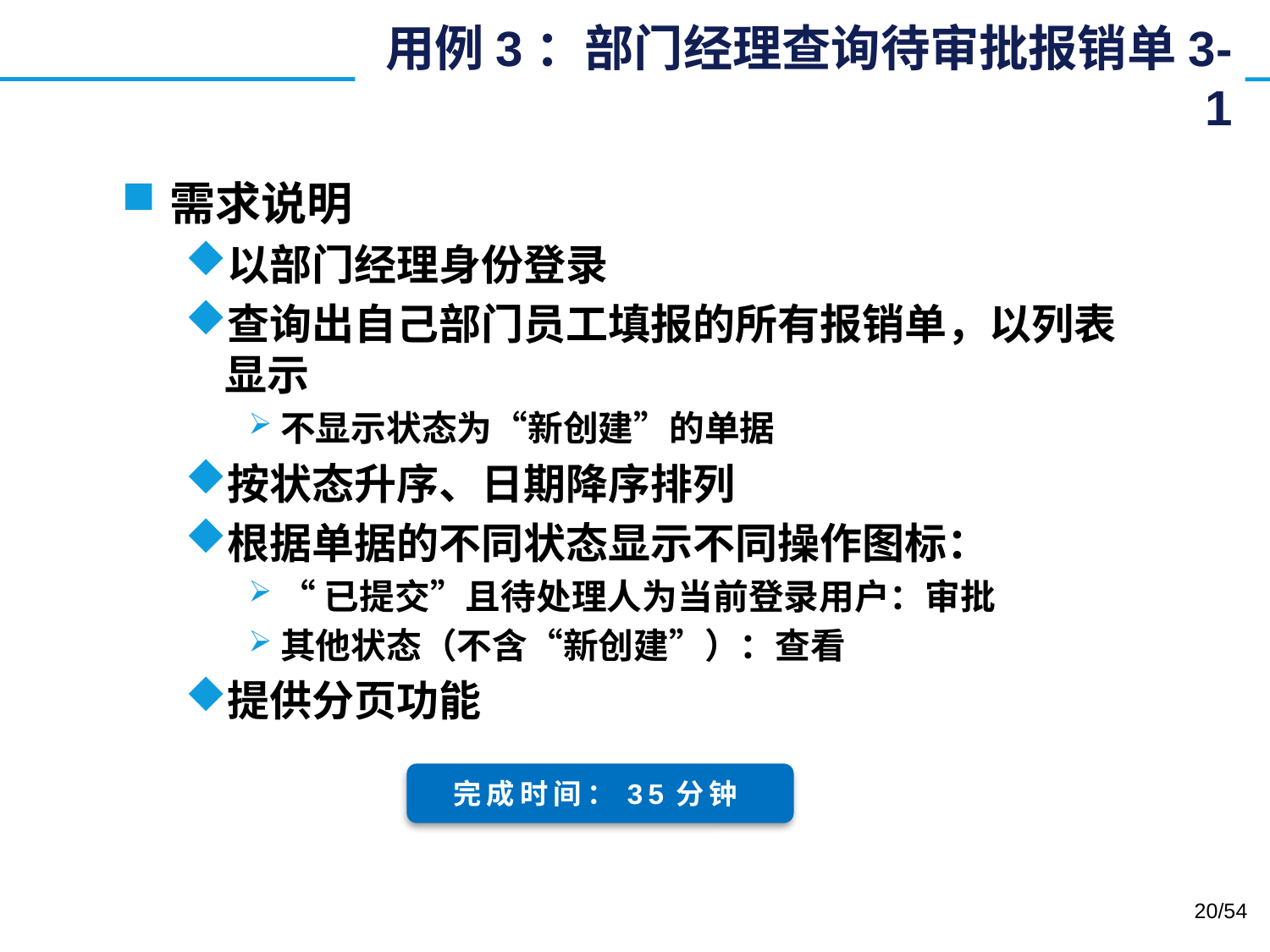

# 用例3：部门经理查询待审批报销单3-1
需求说明
以部门经理身份登录
查询出自己部门员工填报的所有报销单，以列表显示
不显示状态为“新创建”的单据
按状态升序、日期降序排列
根据单据的不同状态显示不同操作图标：
“已提交”且待处理人为当前登录用户：审批
其他状态（不含“新创建”）：查看
提供分页功能

完成时间：35分钟
20/54